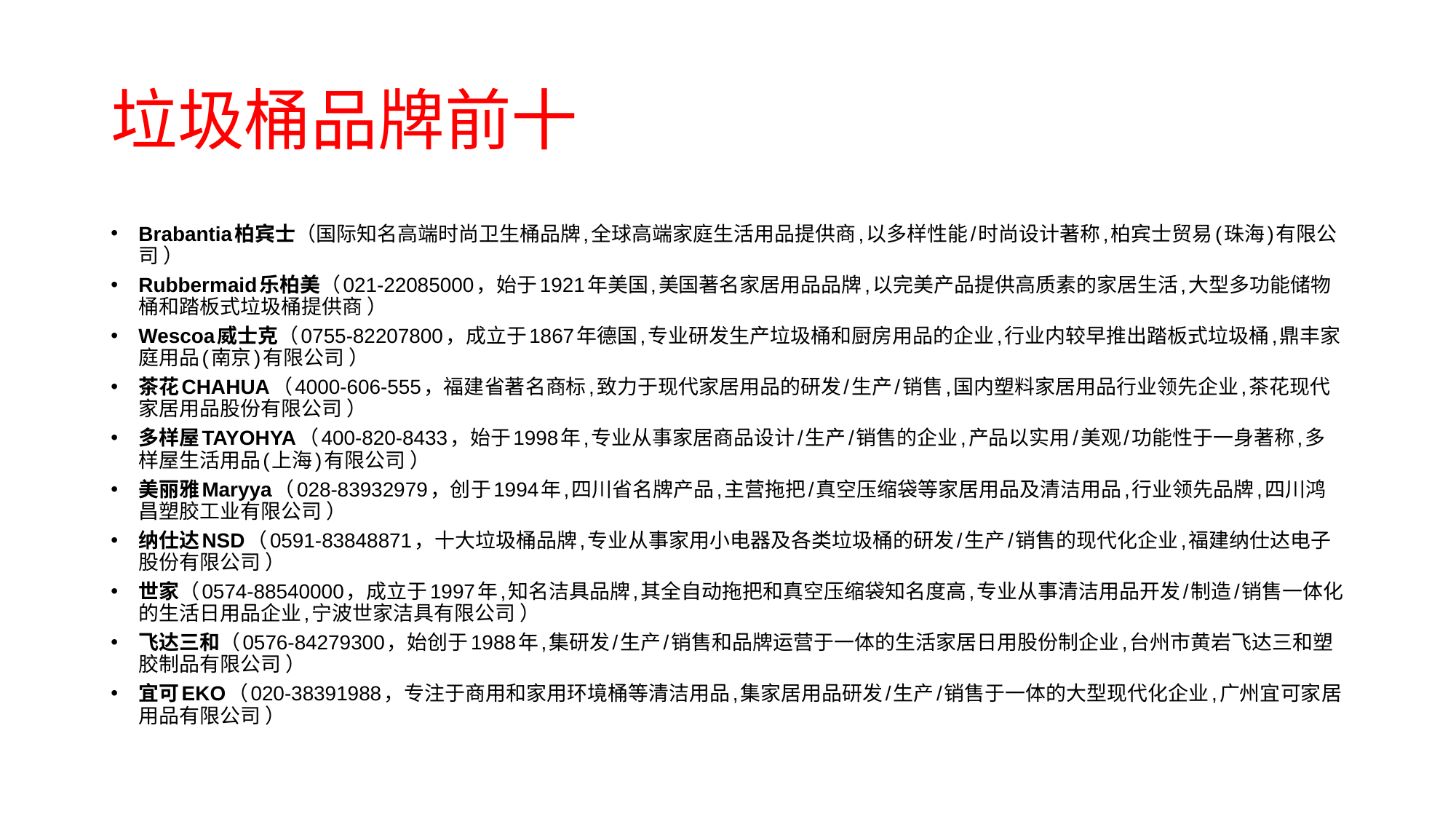

# 垃圾桶品牌前十
Brabantia柏宾士（国际知名高端时尚卫生桶品牌,全球高端家庭生活用品提供商,以多样性能/时尚设计著称,柏宾士贸易(珠海)有限公司 ）
Rubbermaid乐柏美（021-22085000，始于1921年美国,美国著名家居用品品牌,以完美产品提供高质素的家居生活,大型多功能储物桶和踏板式垃圾桶提供商 ）
Wescoa威士克（0755-82207800，成立于1867年德国,专业研发生产垃圾桶和厨房用品的企业,行业内较早推出踏板式垃圾桶,鼎丰家庭用品(南京)有限公司 ）
茶花CHAHUA（4000-606-555，福建省著名商标,致力于现代家居用品的研发/生产/销售,国内塑料家居用品行业领先企业,茶花现代家居用品股份有限公司 ）
多样屋TAYOHYA（400-820-8433，始于1998年,专业从事家居商品设计/生产/销售的企业,产品以实用/美观/功能性于一身著称,多样屋生活用品(上海)有限公司 ）
美丽雅Maryya（028-83932979，创于1994年,四川省名牌产品,主营拖把/真空压缩袋等家居用品及清洁用品,行业领先品牌,四川鸿昌塑胶工业有限公司 ）
纳仕达NSD（0591-83848871，十大垃圾桶品牌,专业从事家用小电器及各类垃圾桶的研发/生产/销售的现代化企业,福建纳仕达电子股份有限公司 ）
世家（0574-88540000，成立于1997年,知名洁具品牌,其全自动拖把和真空压缩袋知名度高,专业从事清洁用品开发/制造/销售一体化的生活日用品企业,宁波世家洁具有限公司 ）
飞达三和（0576-84279300，始创于1988年,集研发/生产/销售和品牌运营于一体的生活家居日用股份制企业,台州市黄岩飞达三和塑胶制品有限公司 ）
宜可EKO（020-38391988，专注于商用和家用环境桶等清洁用品,集家居用品研发/生产/销售于一体的大型现代化企业,广州宜可家居用品有限公司 ）